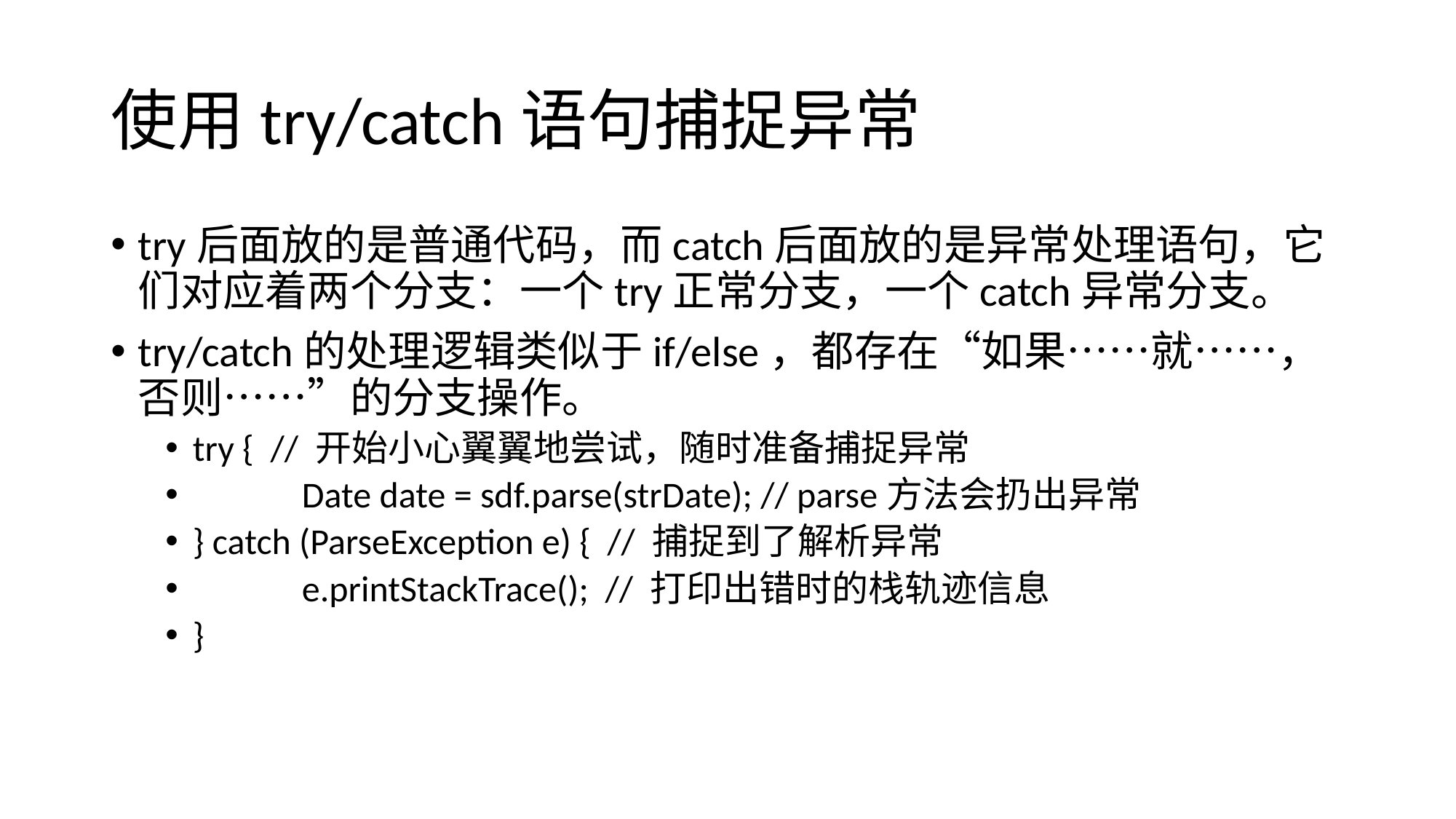

# 使用try/catch语句捕捉异常
try后面放的是普通代码，而catch后面放的是异常处理语句，它们对应着两个分支：一个try正常分支，一个catch异常分支。
try/catch的处理逻辑类似于if/else，都存在“如果……就……，否则……”的分支操作。
try {  // 开始小心翼翼地尝试，随时准备捕捉异常
	Date date = sdf.parse(strDate); // parse方法会扔出异常
} catch (ParseException e) {  // 捕捉到了解析异常
	e.printStackTrace();  // 打印出错时的栈轨迹信息
}